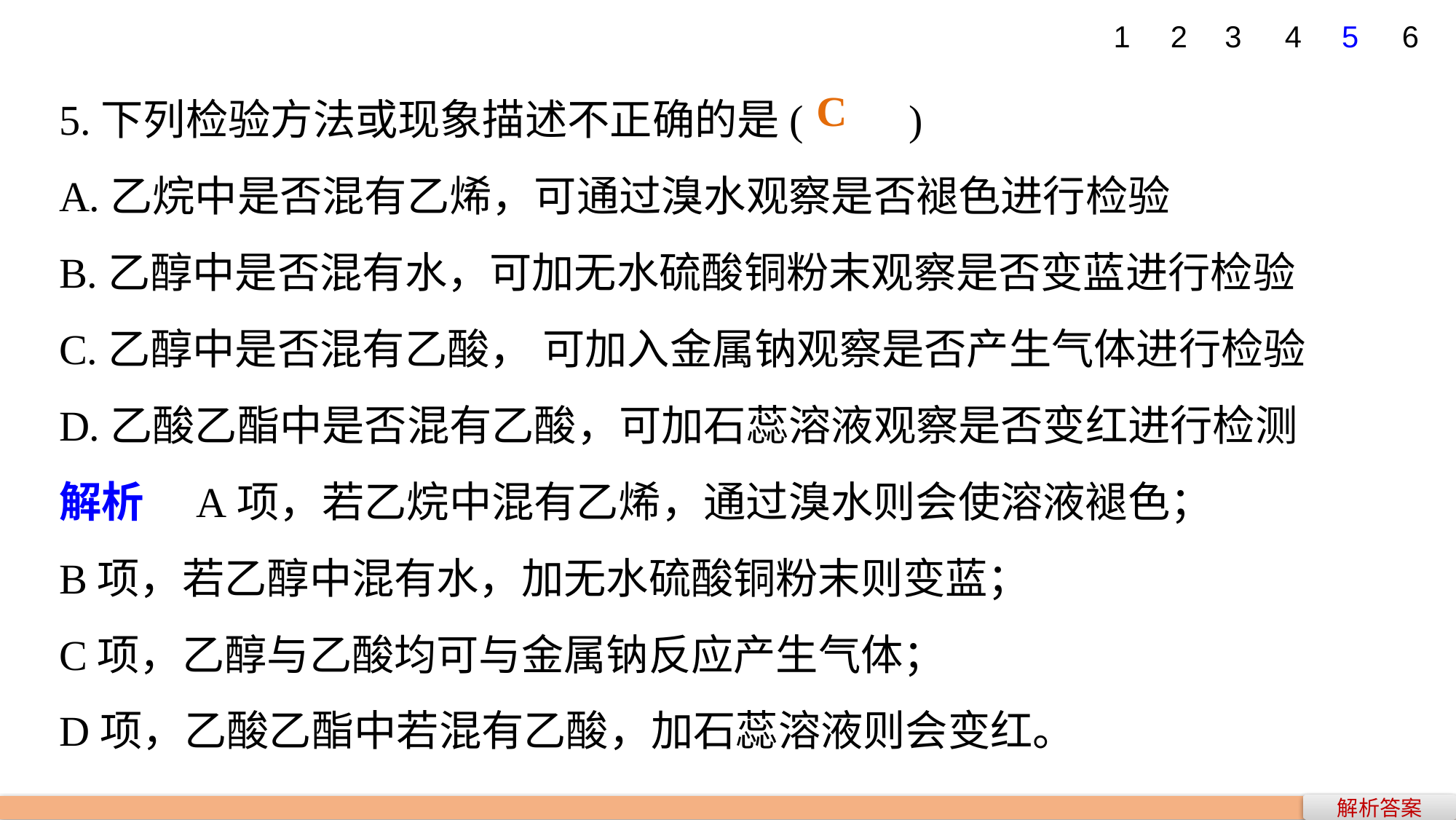

1
2
3
4
5
6
5.下列检验方法或现象描述不正确的是(　　)
A.乙烷中是否混有乙烯，可通过溴水观察是否褪色进行检验
B.乙醇中是否混有水，可加无水硫酸铜粉末观察是否变蓝进行检验
C.乙醇中是否混有乙酸， 可加入金属钠观察是否产生气体进行检验
D.乙酸乙酯中是否混有乙酸，可加石蕊溶液观察是否变红进行检测
解析　A项，若乙烷中混有乙烯，通过溴水则会使溶液褪色；
B项，若乙醇中混有水，加无水硫酸铜粉末则变蓝；
C项，乙醇与乙酸均可与金属钠反应产生气体；
D项，乙酸乙酯中若混有乙酸，加石蕊溶液则会变红。
C
解析答案